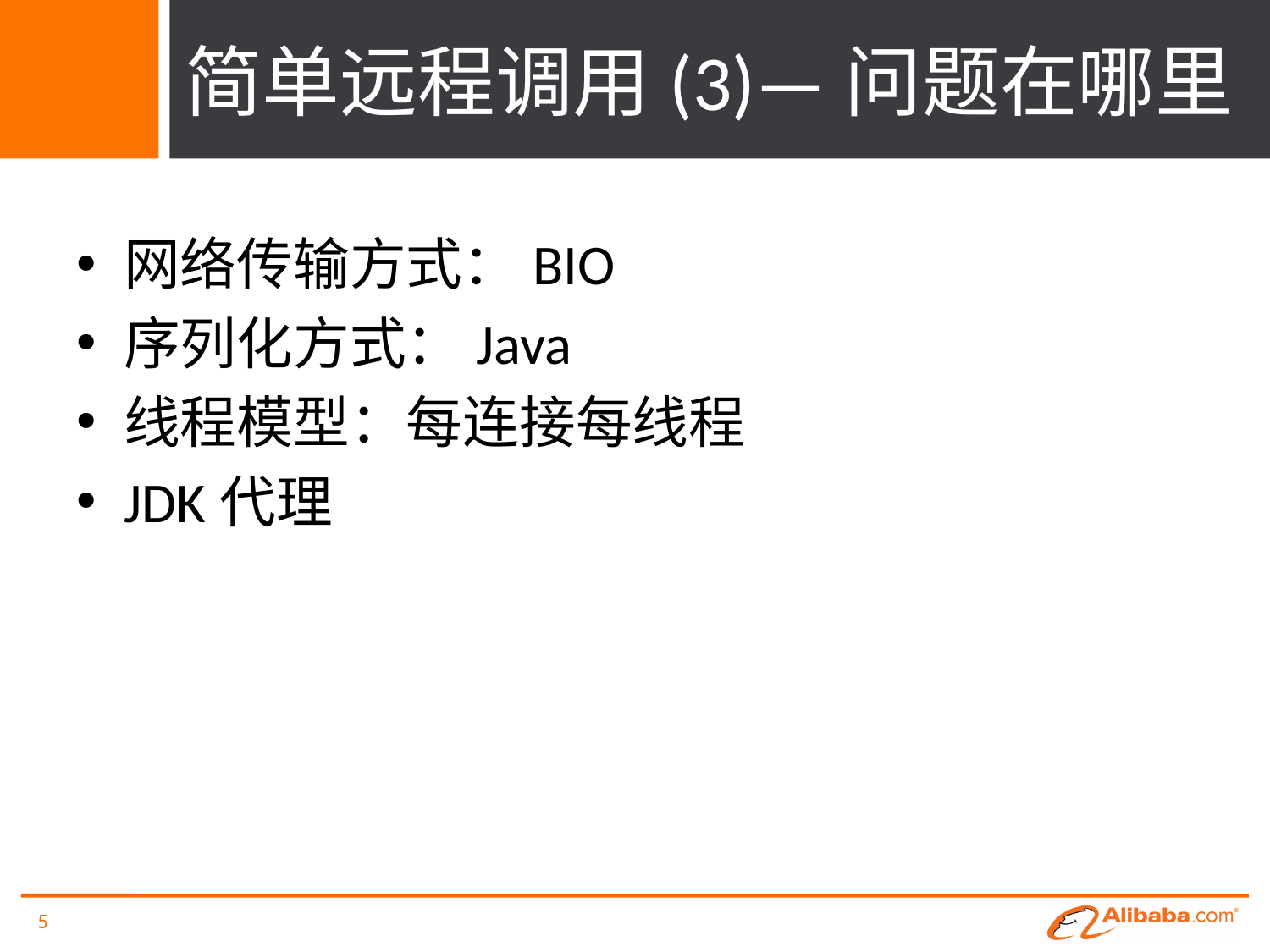

# 简单远程调用(3)—问题在哪里
网络传输方式：BIO
序列化方式：Java
线程模型：每连接每线程
JDK代理
5